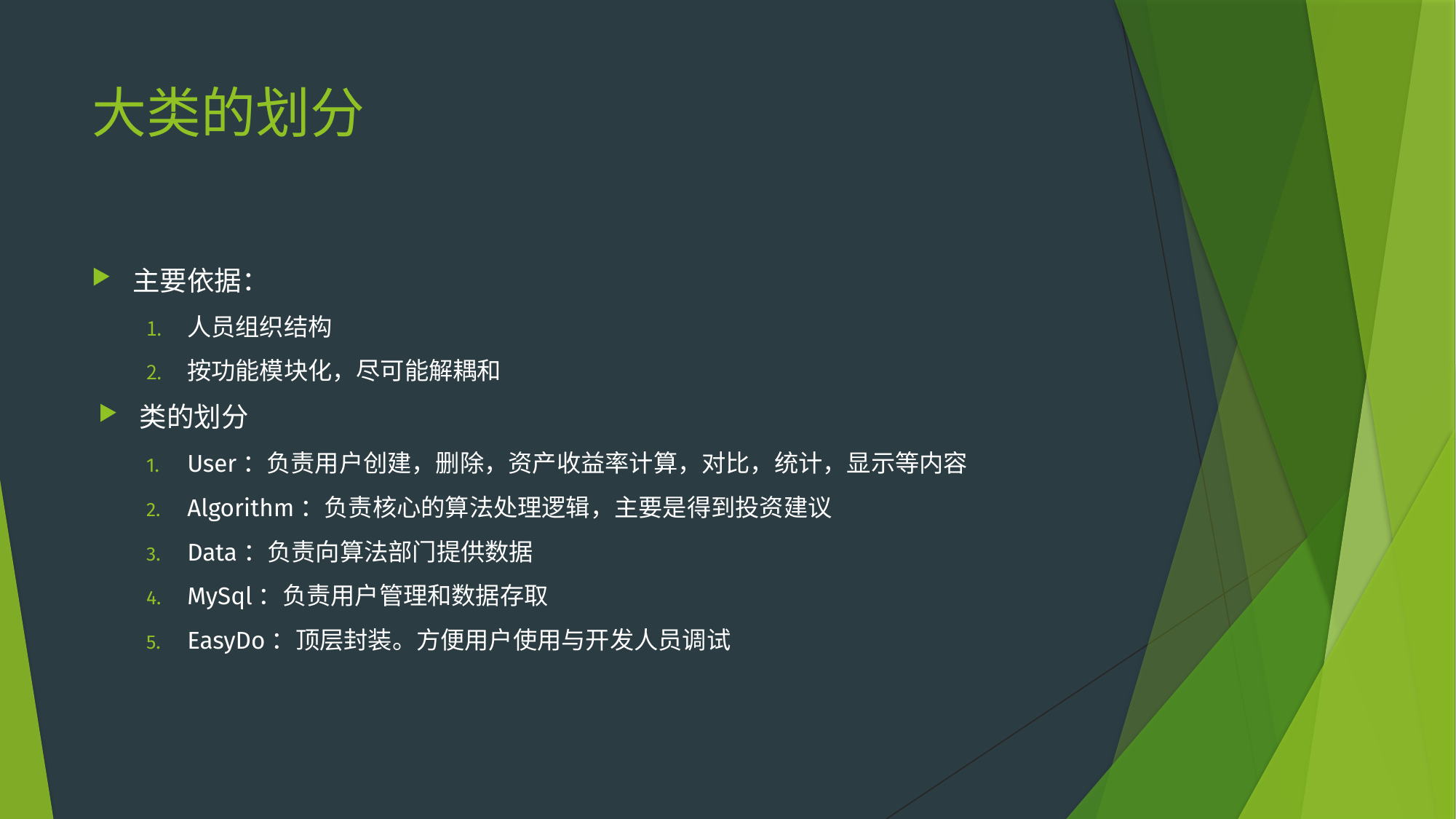

# 大类的划分
主要依据：
人员组织结构
按功能模块化，尽可能解耦和
类的划分
User：负责用户创建，删除，资产收益率计算，对比，统计，显示等内容
Algorithm：负责核心的算法处理逻辑，主要是得到投资建议
Data：负责向算法部门提供数据
MySql：负责用户管理和数据存取
EasyDo：顶层封装。方便用户使用与开发人员调试